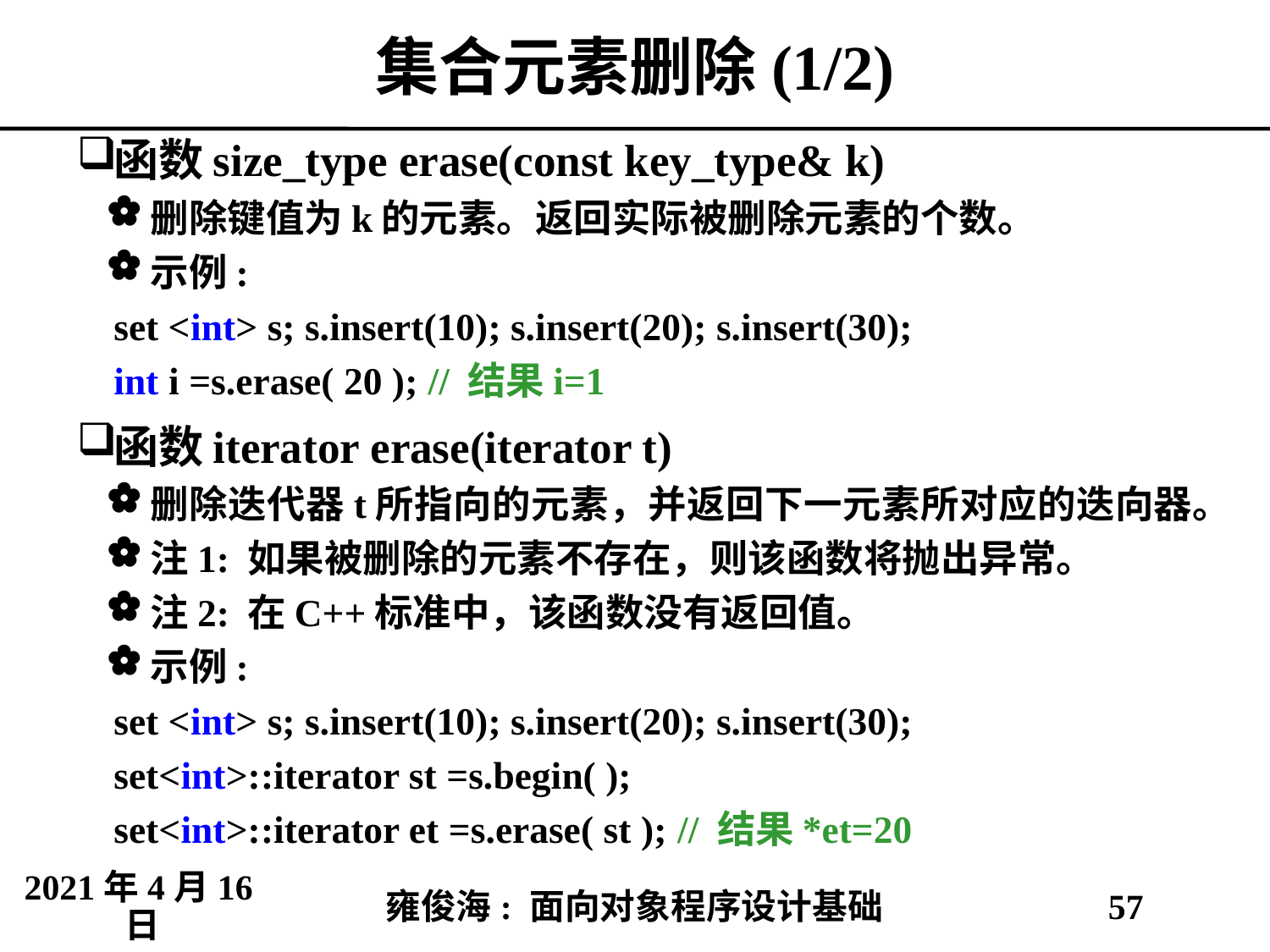

# 集合元素删除(1/2)
函数size_type erase(const key_type& k)
删除键值为k的元素。返回实际被删除元素的个数。
示例:
set <int> s; s.insert(10); s.insert(20); s.insert(30);
int i =s.erase( 20 ); // 结果i=1
函数iterator erase(iterator t)
删除迭代器t所指向的元素，并返回下一元素所对应的迭向器。
注1: 如果被删除的元素不存在，则该函数将抛出异常。
注2: 在C++标准中，该函数没有返回值。
示例:
set <int> s; s.insert(10); s.insert(20); s.insert(30);
set<int>::iterator st =s.begin( );
set<int>::iterator et =s.erase( st ); // 结果*et=20

2021年4月16日
雍俊海: 面向对象程序设计基础
57